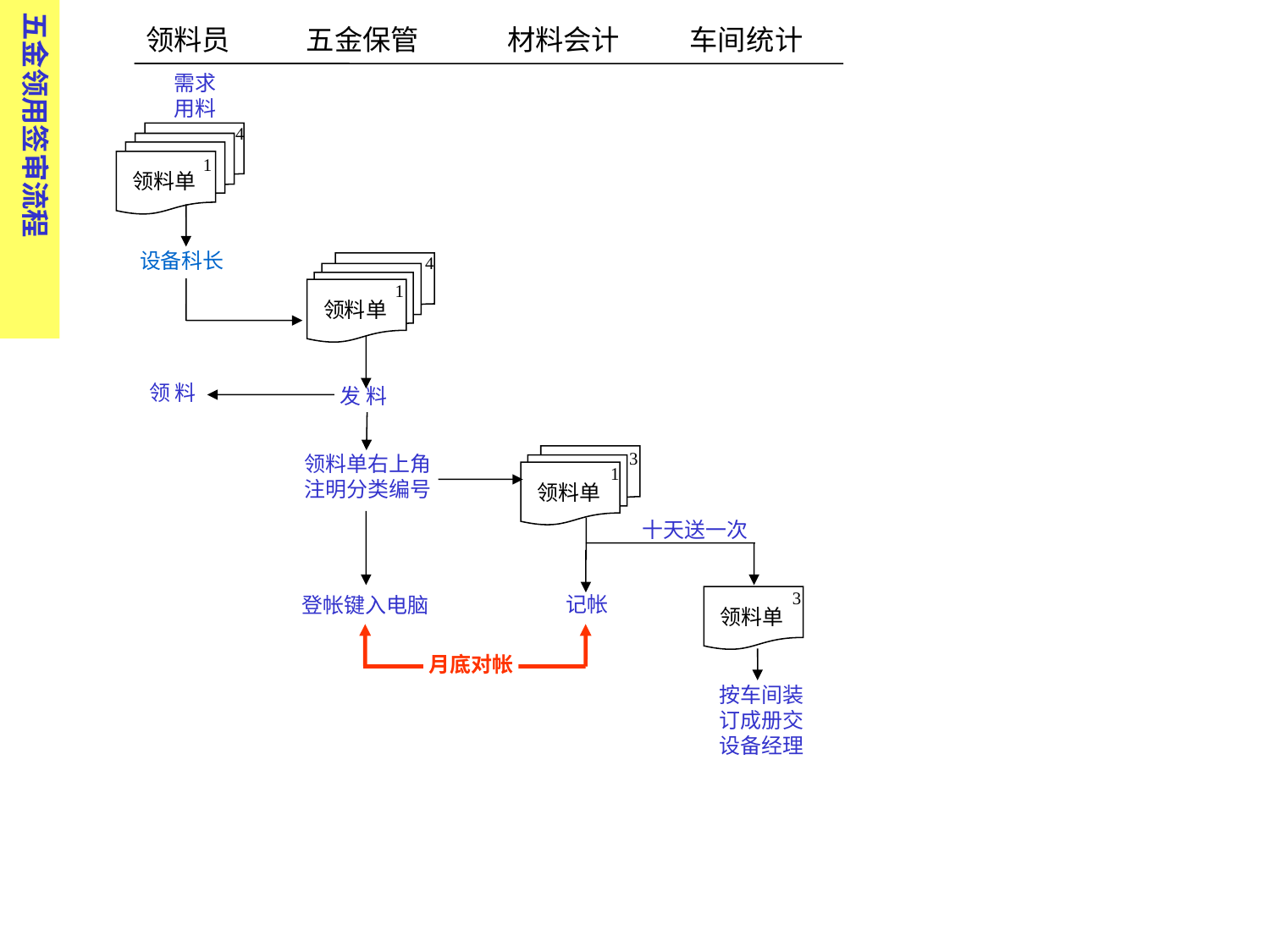

五金领用签审流程
领料员            五金保管              材料会计           车间统计

需求用料
4

1

领料单

设备科长
4

1

领料单

领 料
发 料

3
领料单右上角注明分类编号

1

领料单

十天送一次

3
记帐
登帐键入电脑

领料单

月底对帐

按车间装订成册交设备经理
115